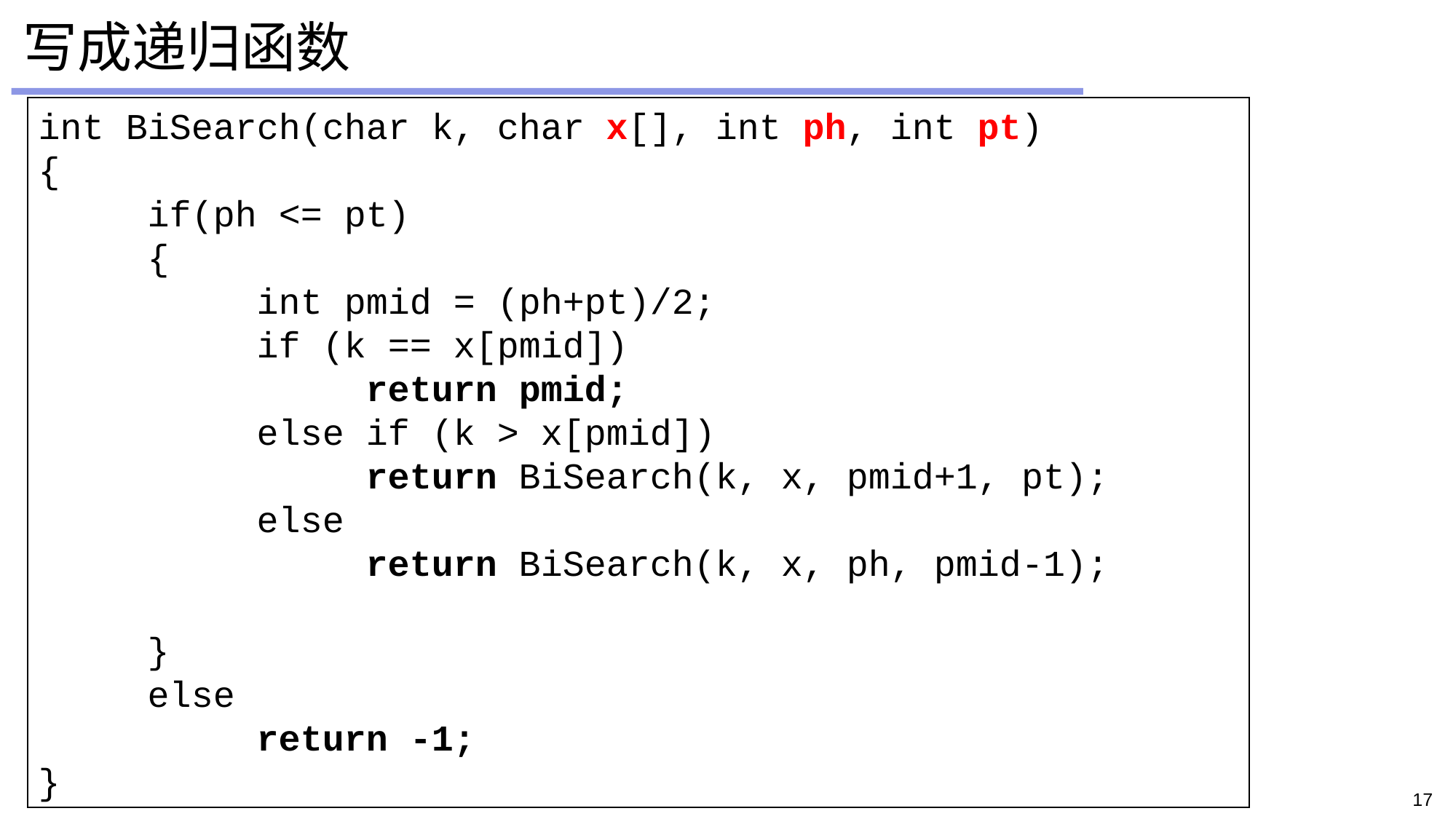

# 写成递归函数
int BiSearch(char k, char x[], int ph, int pt)
{
     if(ph <= pt)
     {
		int pmid = (ph+pt)/2;
		if (k == x[pmid])
			return pmid;
		else if (k > x[pmid])
			return BiSearch(k, x, pmid+1, pt);
		else
			return BiSearch(k, x, ph, pmid-1);

     }
     else
		return -1;
}

17